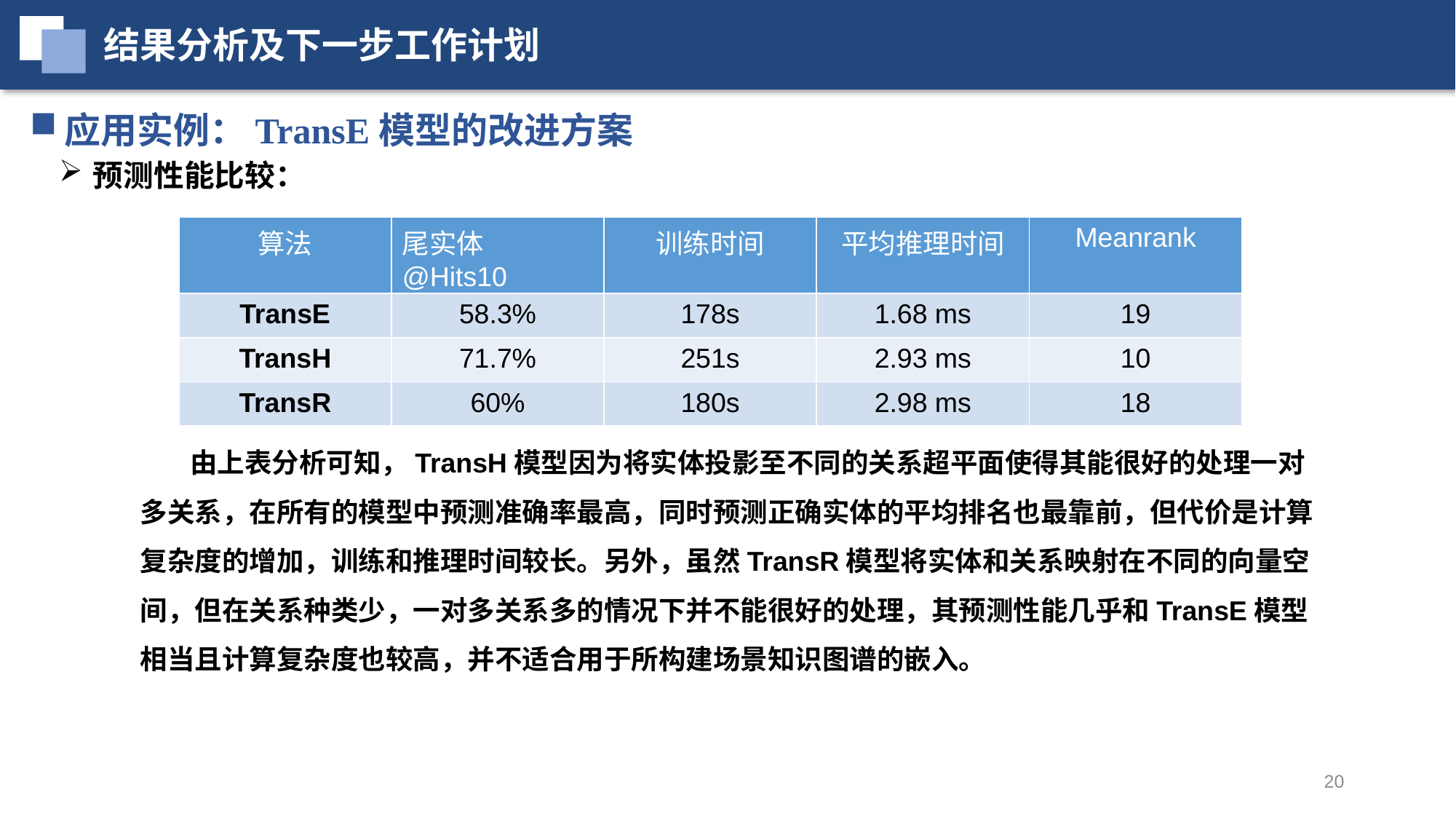

结果分析及下一步工作计划

应用实例：TransE模型的改进方案
预测性能比较：
| 算法 | 尾实体@Hits10 | 训练时间 | 平均推理时间 | Meanrank |
| --- | --- | --- | --- | --- |
| TransE | 58.3% | 178s | 1.68 ms | 19 |
| TransH | 71.7% | 251s | 2.93 ms | 10 |
| TransR | 60% | 180s | 2.98 ms | 18 |
       由上表分析可知，TransH模型因为将实体投影至不同的关系超平面使得其能很好的处理一对多关系，在所有的模型中预测准确率最高，同时预测正确实体的平均排名也最靠前，但代价是计算复杂度的增加，训练和推理时间较长。另外，虽然TransR模型将实体和关系映射在不同的向量空间，但在关系种类少，一对多关系多的情况下并不能很好的处理，其预测性能几乎和TransE模型相当且计算复杂度也较高，并不适合用于所构建场景知识图谱的嵌入。
20